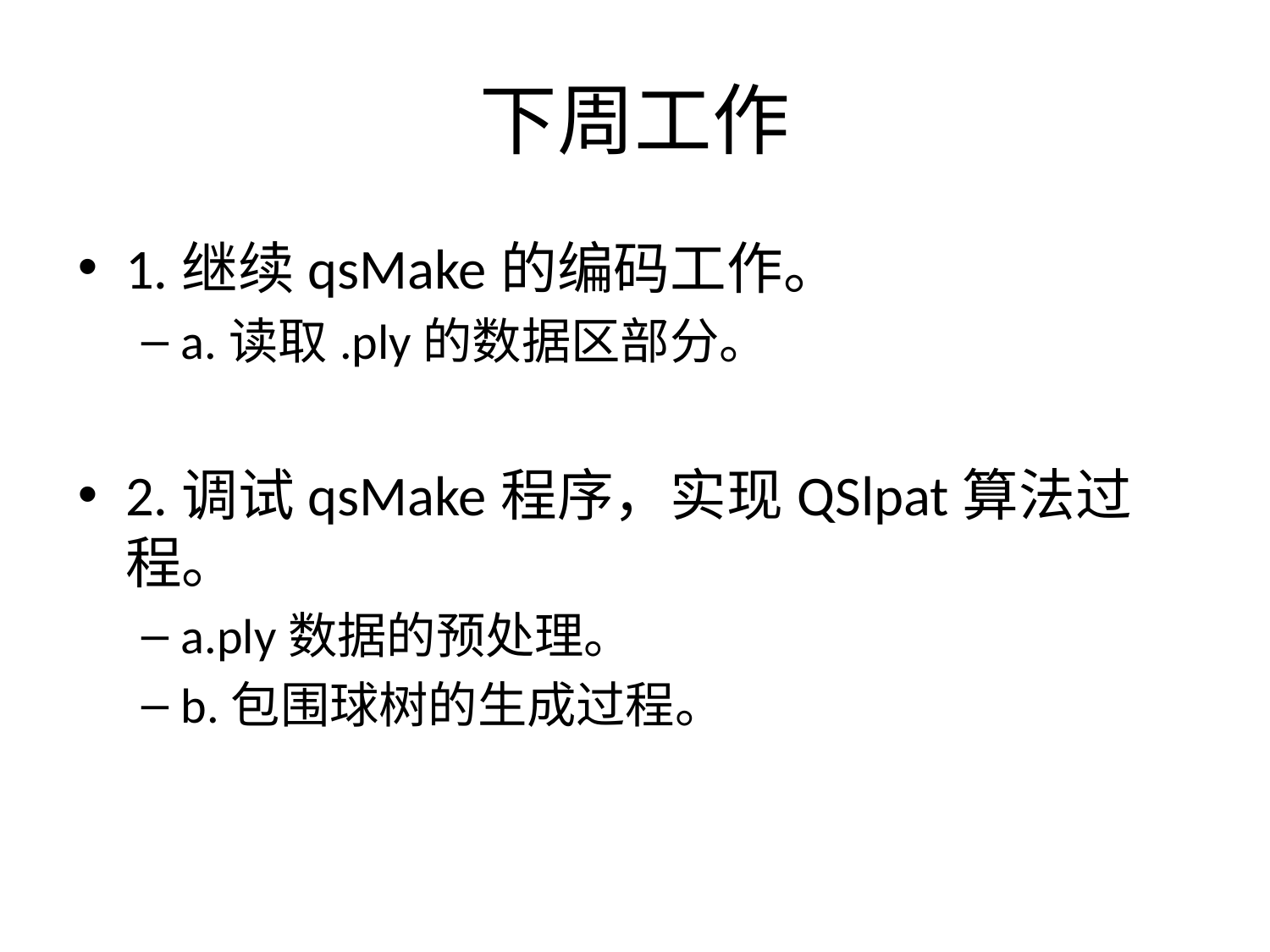

# 下周工作
1.继续qsMake的编码工作。
a.读取.ply的数据区部分。

2.调试qsMake程序，实现QSlpat算法过程。
a.ply数据的预处理。
b.包围球树的生成过程。